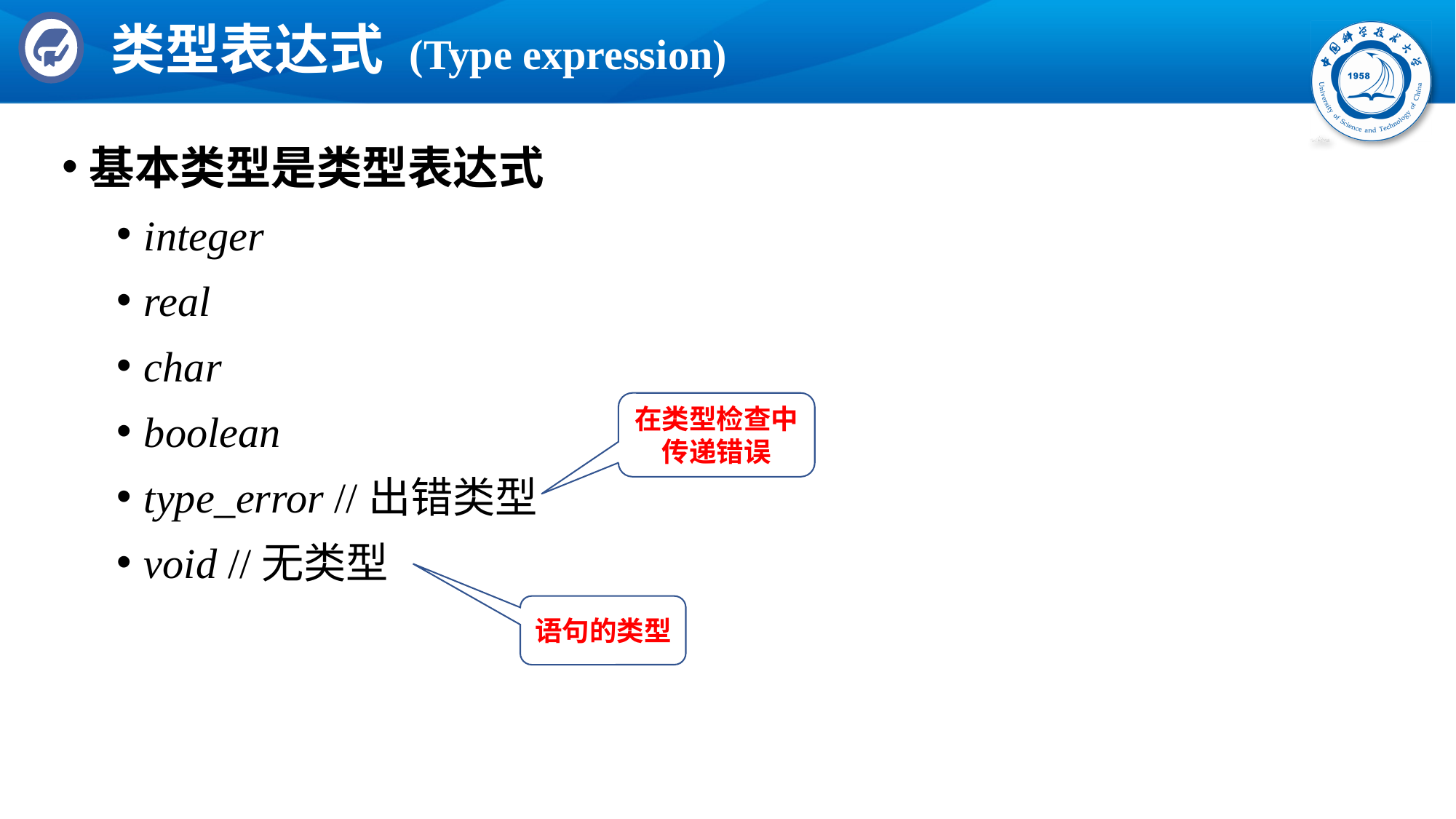

# 类型表达式 (Type expression)
基本类型是类型表达式
integer
real
char
boolean
type_error //出错类型
void //无类型
在类型检查中传递错误
语句的类型